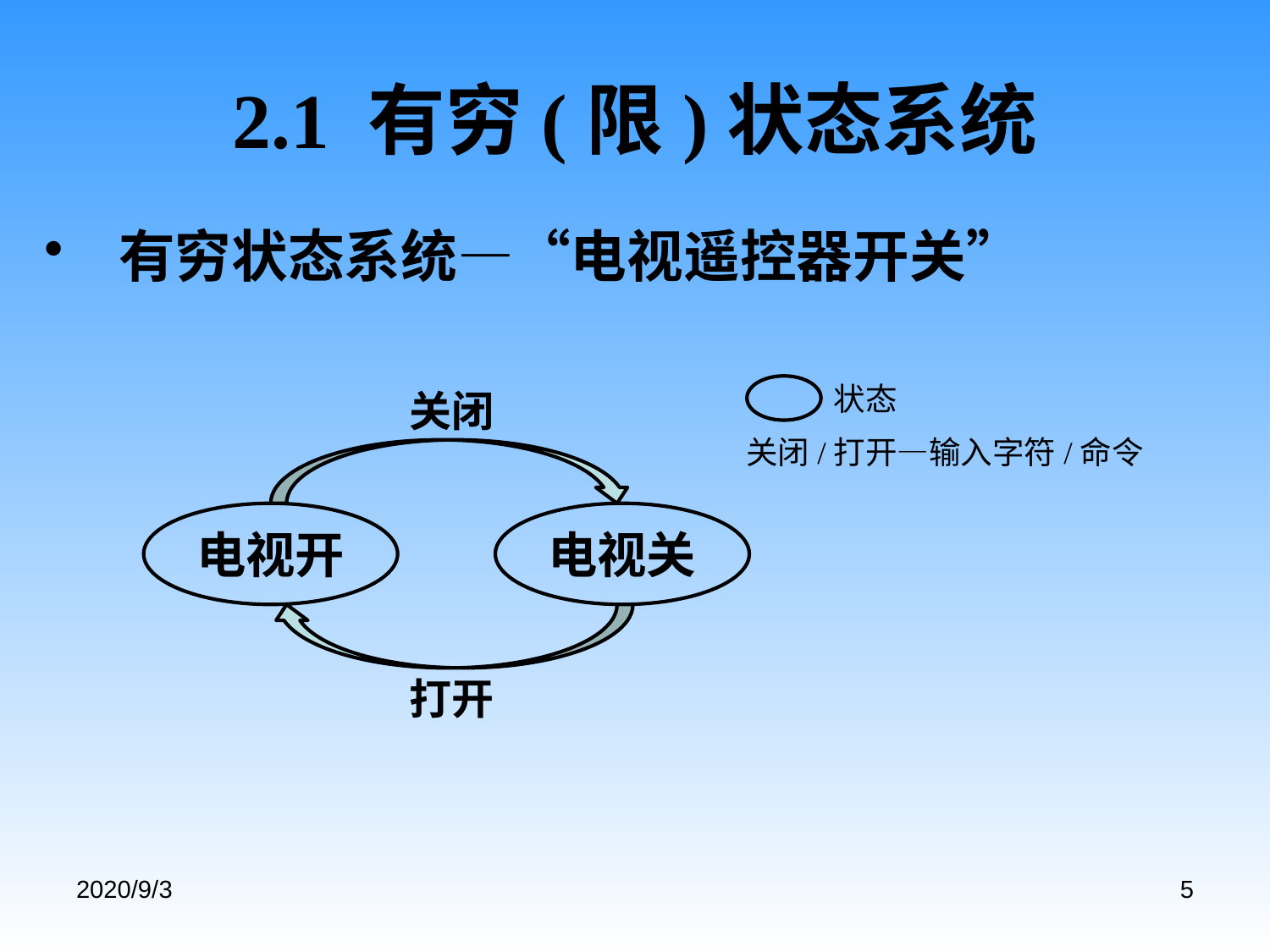

# 2.1 有穷(限)状态系统
有穷状态系统—“电视遥控器开关”
状态

关闭

电视开
电视关

打开
关闭/打开—输入字符/命令
2020/9/3
5